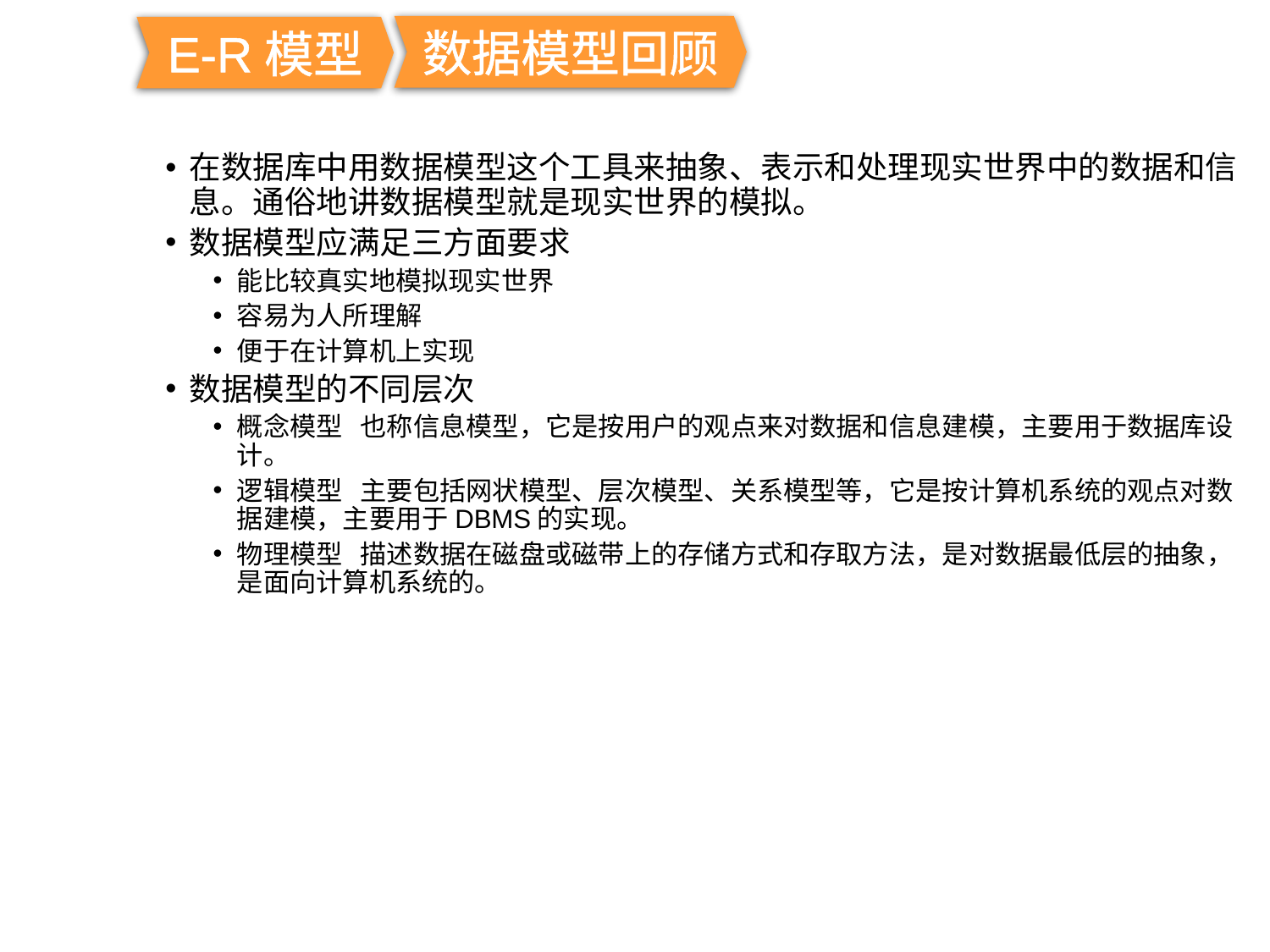

数据模型回顾
E-R模型

在数据库中用数据模型这个工具来抽象、表示和处理现实世界中的数据和信息。通俗地讲数据模型就是现实世界的模拟。
数据模型应满足三方面要求
能比较真实地模拟现实世界
容易为人所理解
便于在计算机上实现
数据模型的不同层次
概念模型   也称信息模型，它是按用户的观点来对数据和信息建模，主要用于数据库设计。
逻辑模型   主要包括网状模型、层次模型、关系模型等，它是按计算机系统的观点对数据建模，主要用于DBMS的实现。
物理模型   描述数据在磁盘或磁带上的存储方式和存取方法，是对数据最低层的抽象，是面向计算机系统的。